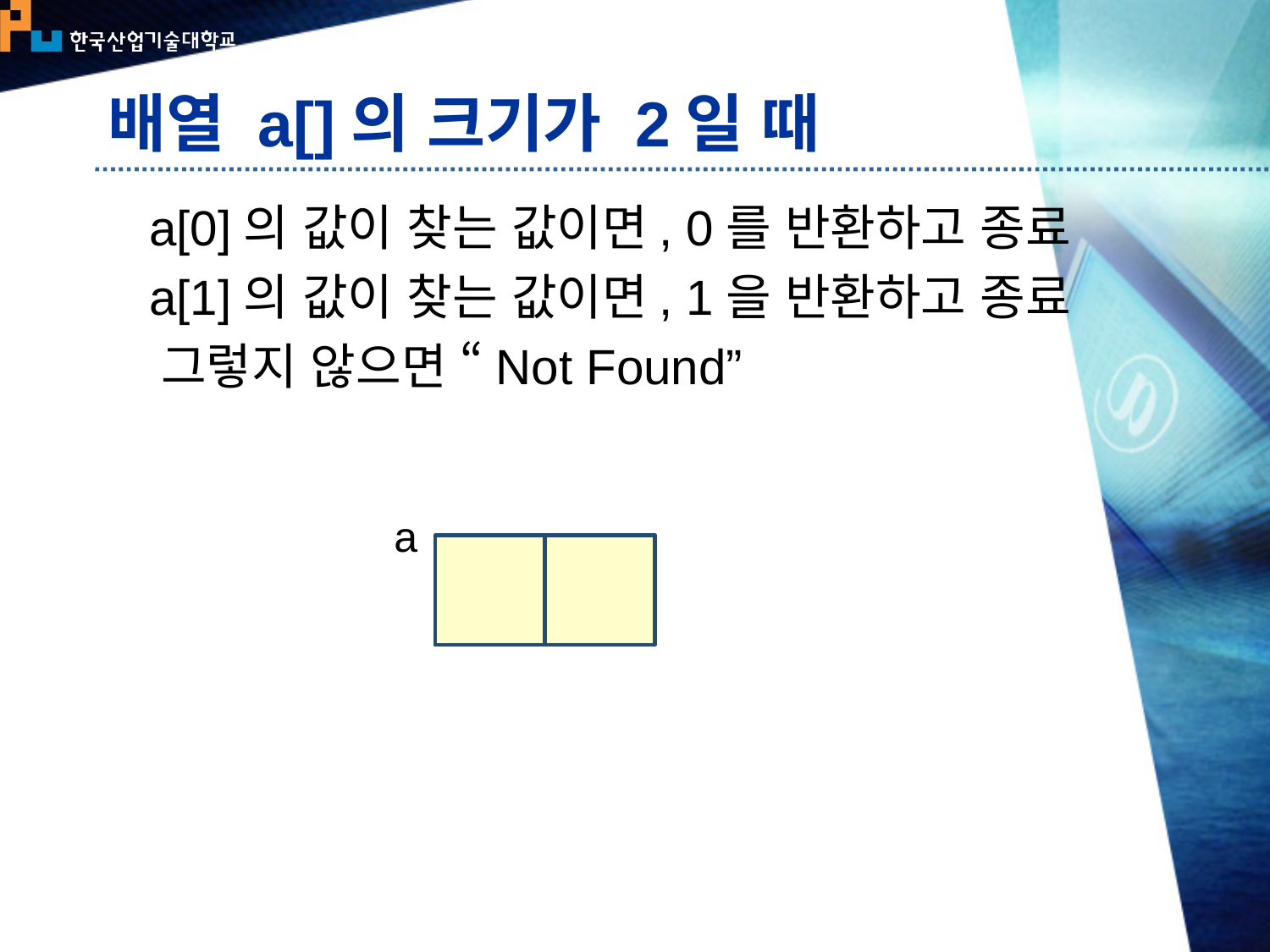

# 배열 a[]의 크기가 2일 때
   a[0]의 값이 찾는 값이면, 0를 반환하고 종료
   a[1]의 값이 찾는 값이면, 1을 반환하고 종료
   그렇지 않으면 “Not Found”

a